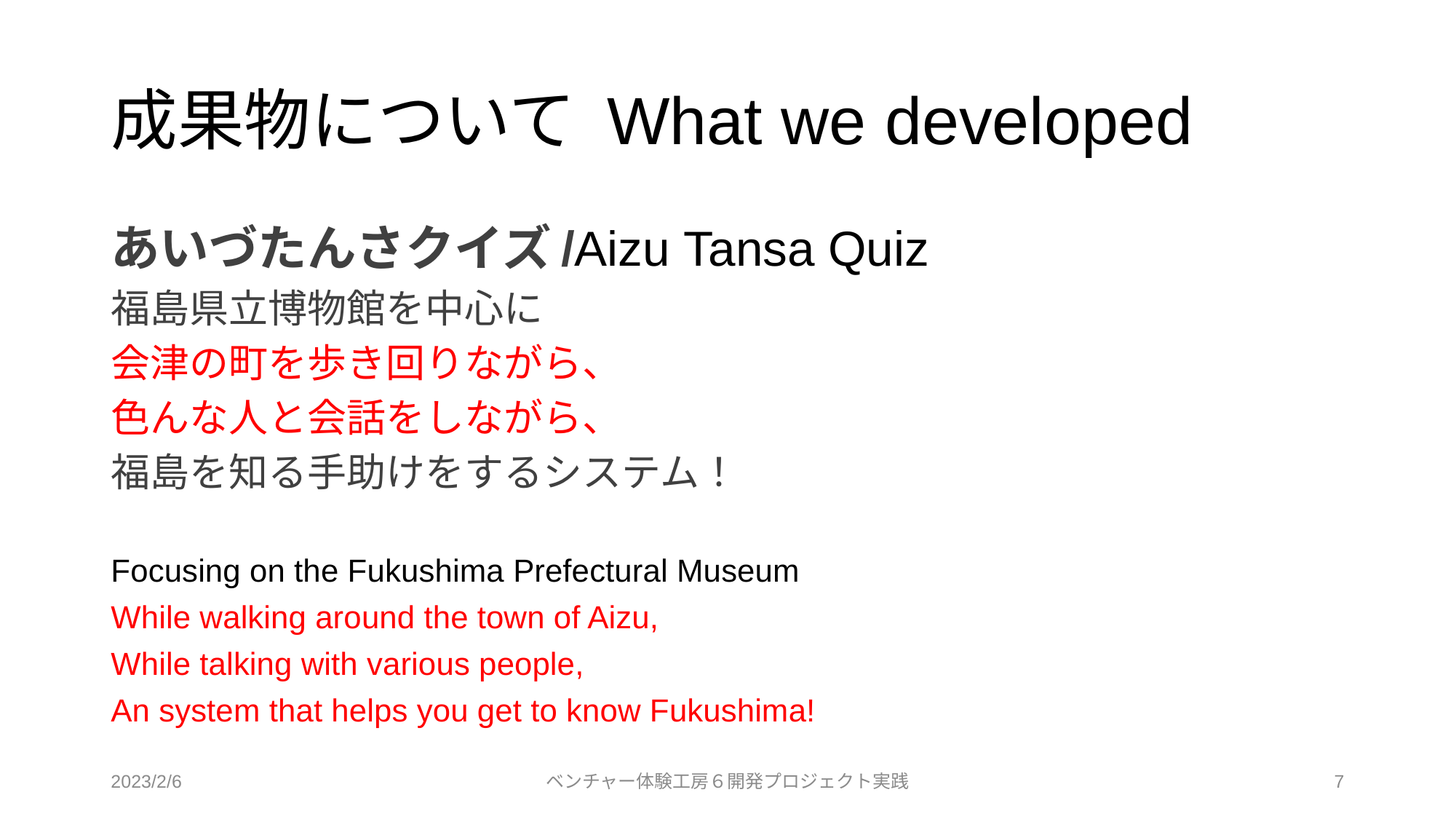

# 成果物について What we developed
あいづたんさクイズ/Aizu Tansa Quiz
福島県立博物館を中心に
会津の町を歩き回りながら、
色んな人と会話をしながら、
福島を知る手助けをするシステム！

Focusing on the Fukushima Prefectural Museum​
While walking around the town of Aizu,
While talking with various people,
An system that helps you get to know Fukushima!​

2023/2/6
ベンチャー体験工房６開発プロジェクト実践
7